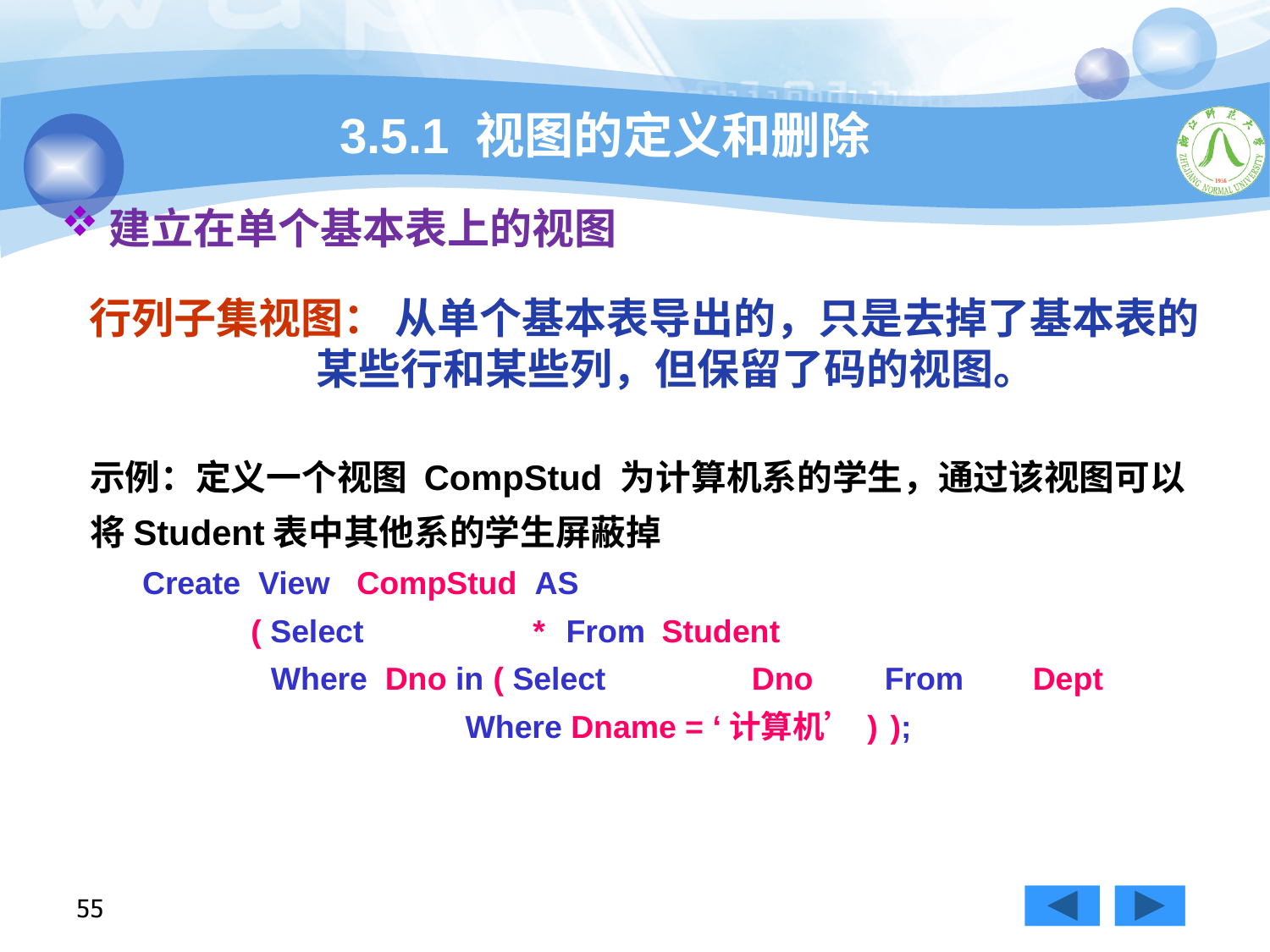

# 3.5.1 视图的定义和删除
建立在单个基本表上的视图
行列子集视图： 从单个基本表导出的，只是去掉了基本表的某些行和某些列，但保留了码的视图。
示例：定义一个视图 CompStud 为计算机系的学生，通过该视图可以 将Student表中其他系的学生屏蔽掉
Create  View   CompStud  AS
( Select	*	From Student
Where  Dno in ( Select	Dno	From	Dept
Where Dname = ‘计算机’) );
55